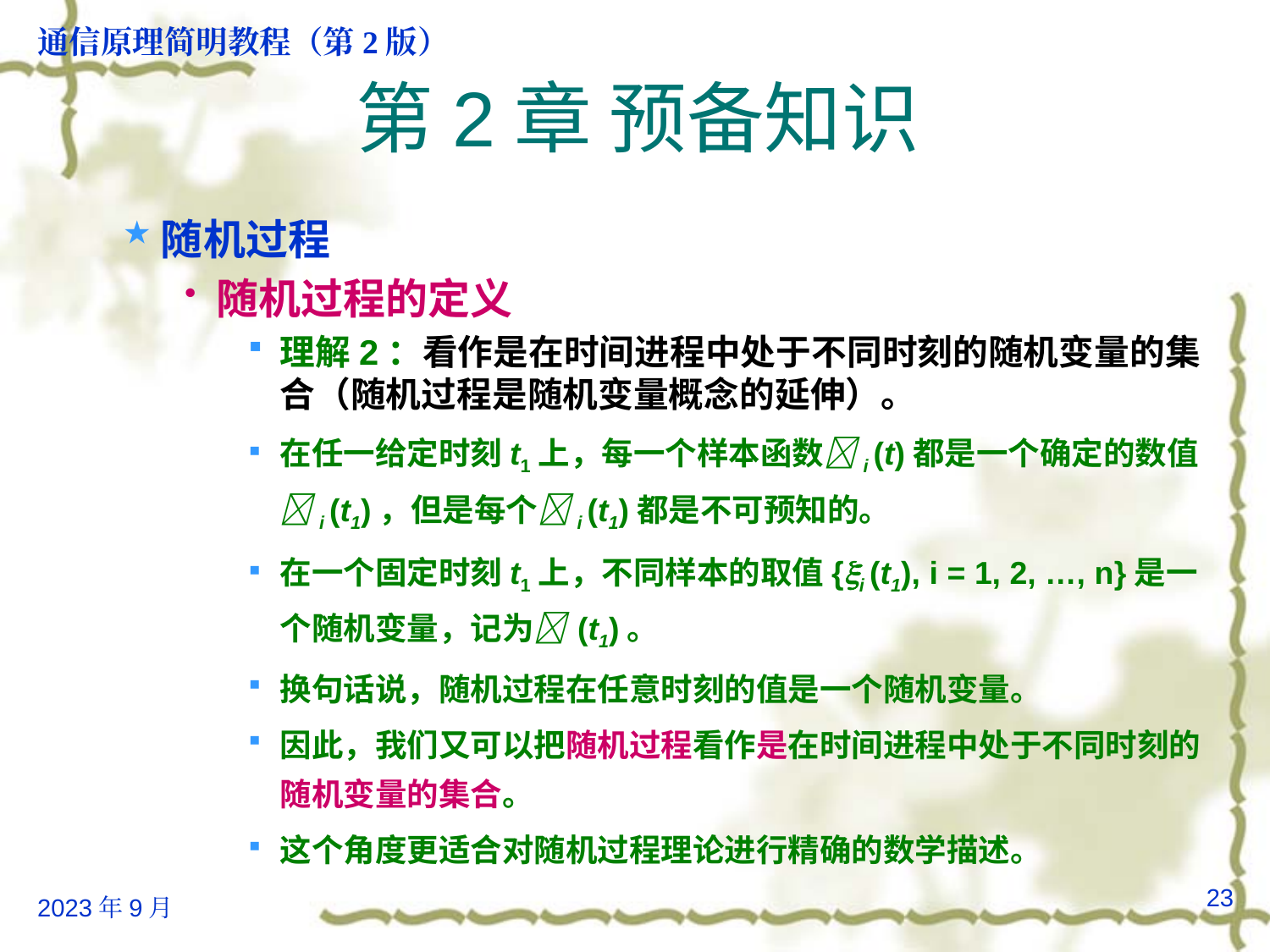

# 第2章 预备知识
随机过程
随机过程的定义
理解2：看作是在时间进程中处于不同时刻的随机变量的集合（随机过程是随机变量概念的延伸）。
在任一给定时刻t1上，每一个样本函数ξi (t)都是一个确定的数值ξi (t1)，但是每个ξi (t1)都是不可预知的。
在一个固定时刻t1上，不同样本的取值{ξi (t1), i = 1, 2, …, n}是一个随机变量，记为ξ (t1)。
换句话说，随机过程在任意时刻的值是一个随机变量。
因此，我们又可以把随机过程看作是在时间进程中处于不同时刻的随机变量的集合。
这个角度更适合对随机过程理论进行精确的数学描述。
23